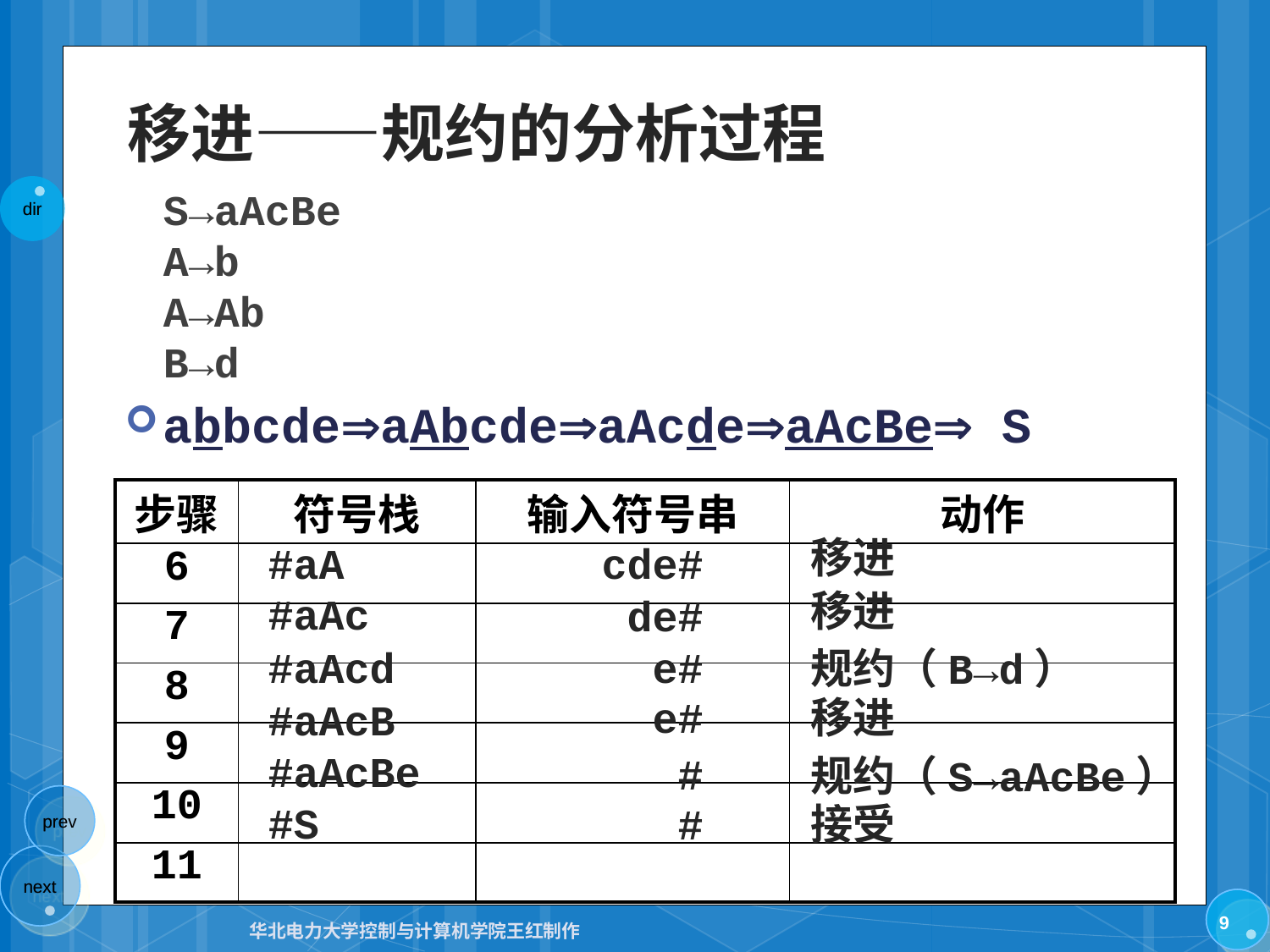

# 移进——规约的分析过程
S→aAcBe
A→b
A→Ab
B→d
abbcde⇒aAbcde⇒aAcde⇒aAcBe⇒ S
| 步骤 | 符号栈 | 输入符号串 | 动作 |
| --- | --- | --- | --- |
| 6 |  |  |  |
| 7 |  |  |  |
| 8 |  |  |  |
| 9 |  |  |  |
| 10 |  |  |  |
| 11 |  |  |  |
移进
#aA
cde#
移进
#aAc
de#
#aAcd
e#
规约（B→d）
e#
移进
#aAcB
#aAcBe
#
规约（S→aAcBe）
#S
#
接受
9
华北电力大学控制与计算机学院王红制作